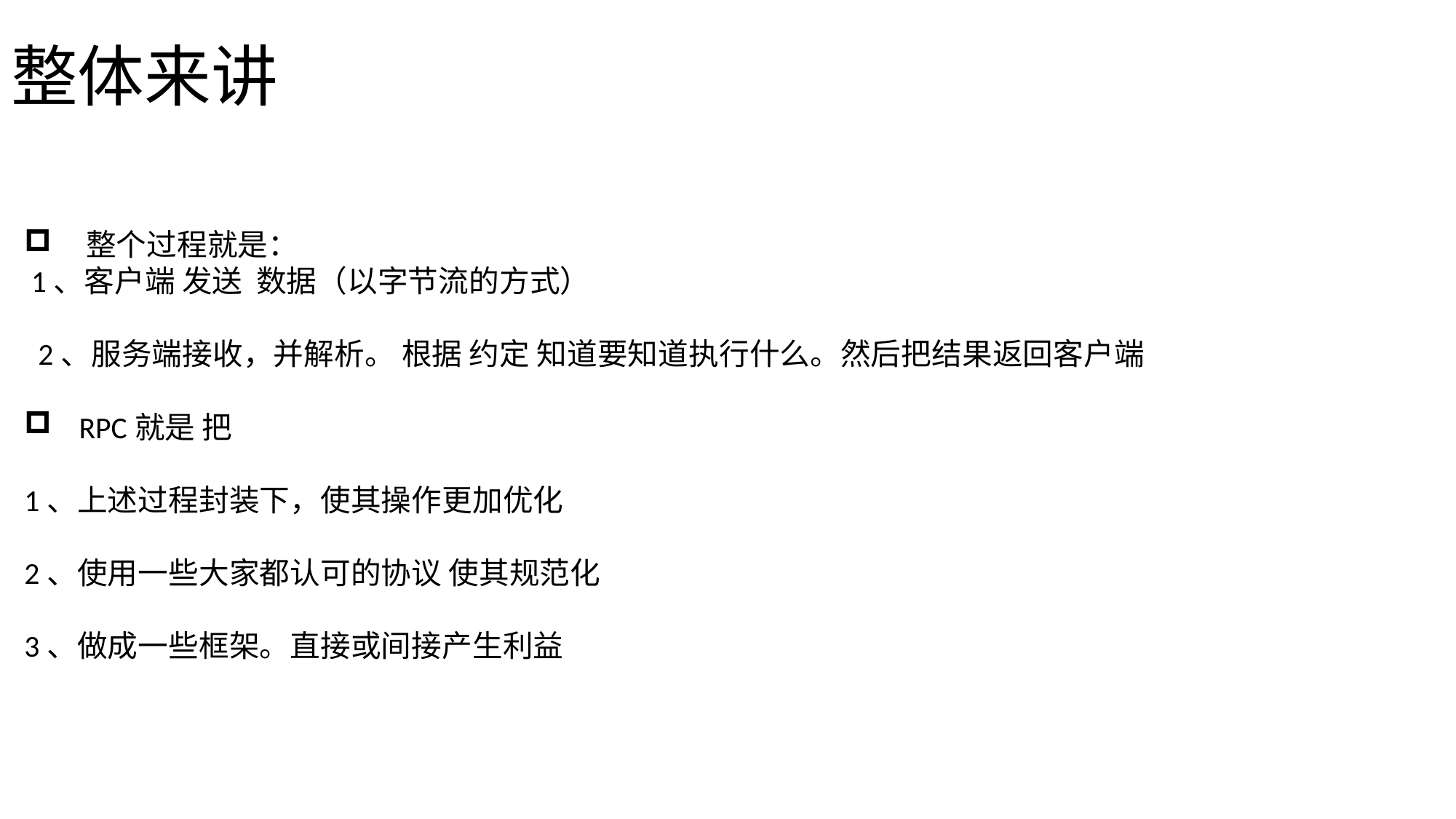

# 整体来讲

  整个过程就是：
 1、客户端 发送  数据（以字节流的方式）

  2、服务端接收，并解析。 根据 约定 知道要知道执行什么。然后把结果返回客户端

  RPC就是 把

1、上述过程封装下，使其操作更加优化

2、使用一些大家都认可的协议 使其规范化

3、做成一些框架。直接或间接产生利益